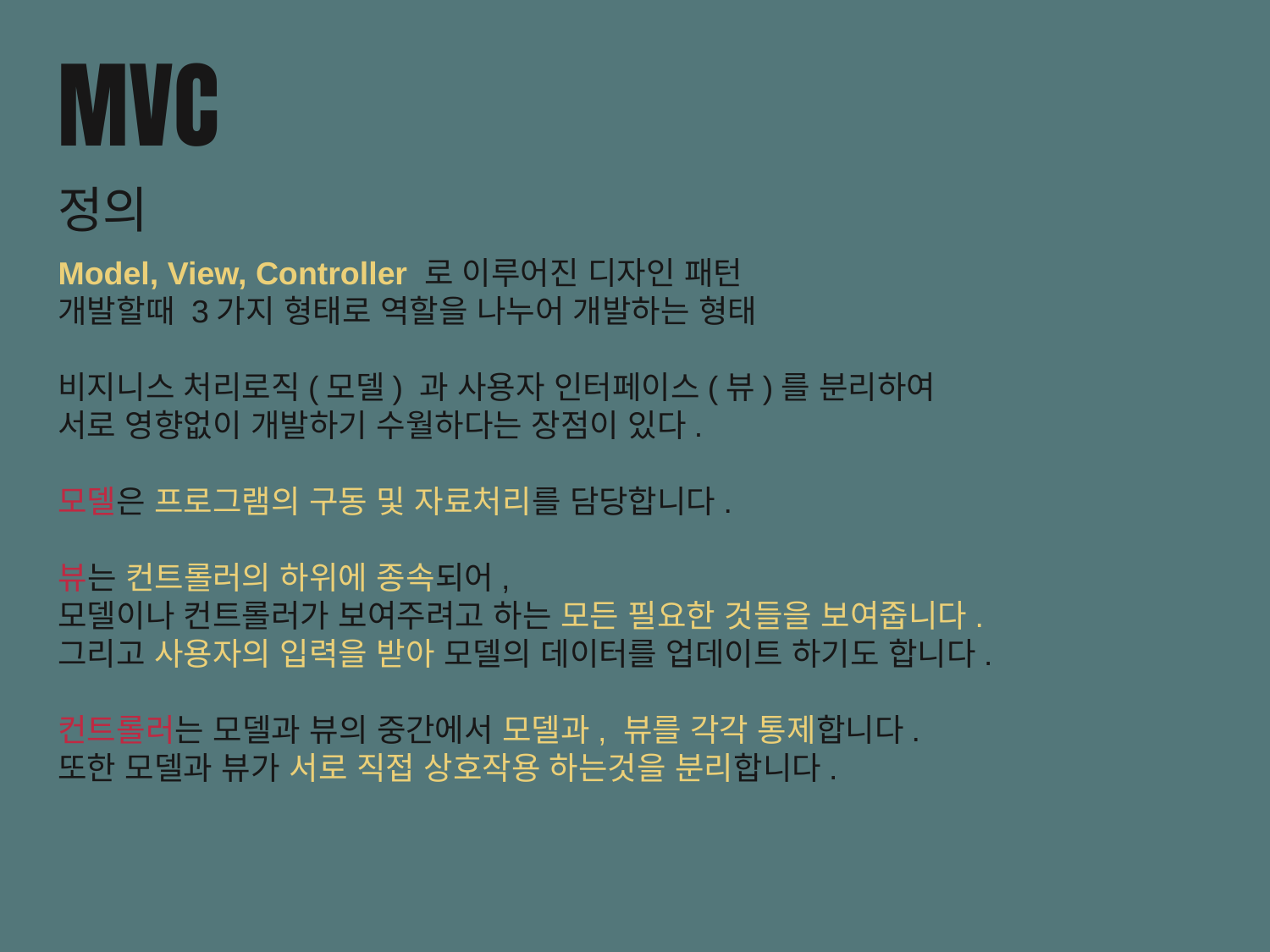

MVC
정의
Model, View, Controller 로 이루어진 디자인 패턴
개발할때 3가지 형태로 역할을 나누어 개발하는 형태

비지니스 처리로직(모델) 과 사용자 인터페이스(뷰)를 분리하여
서로 영향없이 개발하기 수월하다는 장점이 있다.

모델은 프로그램의 구동 및 자료처리를 담당합니다.

뷰는 컨트롤러의 하위에 종속되어,
모델이나 컨트롤러가 보여주려고 하는 모든 필요한 것들을 보여줍니다.
그리고 사용자의 입력을 받아 모델의 데이터를 업데이트 하기도 합니다.

컨트롤러는 모델과 뷰의 중간에서 모델과, 뷰를 각각 통제합니다.
또한 모델과 뷰가 서로 직접 상호작용 하는것을 분리합니다.